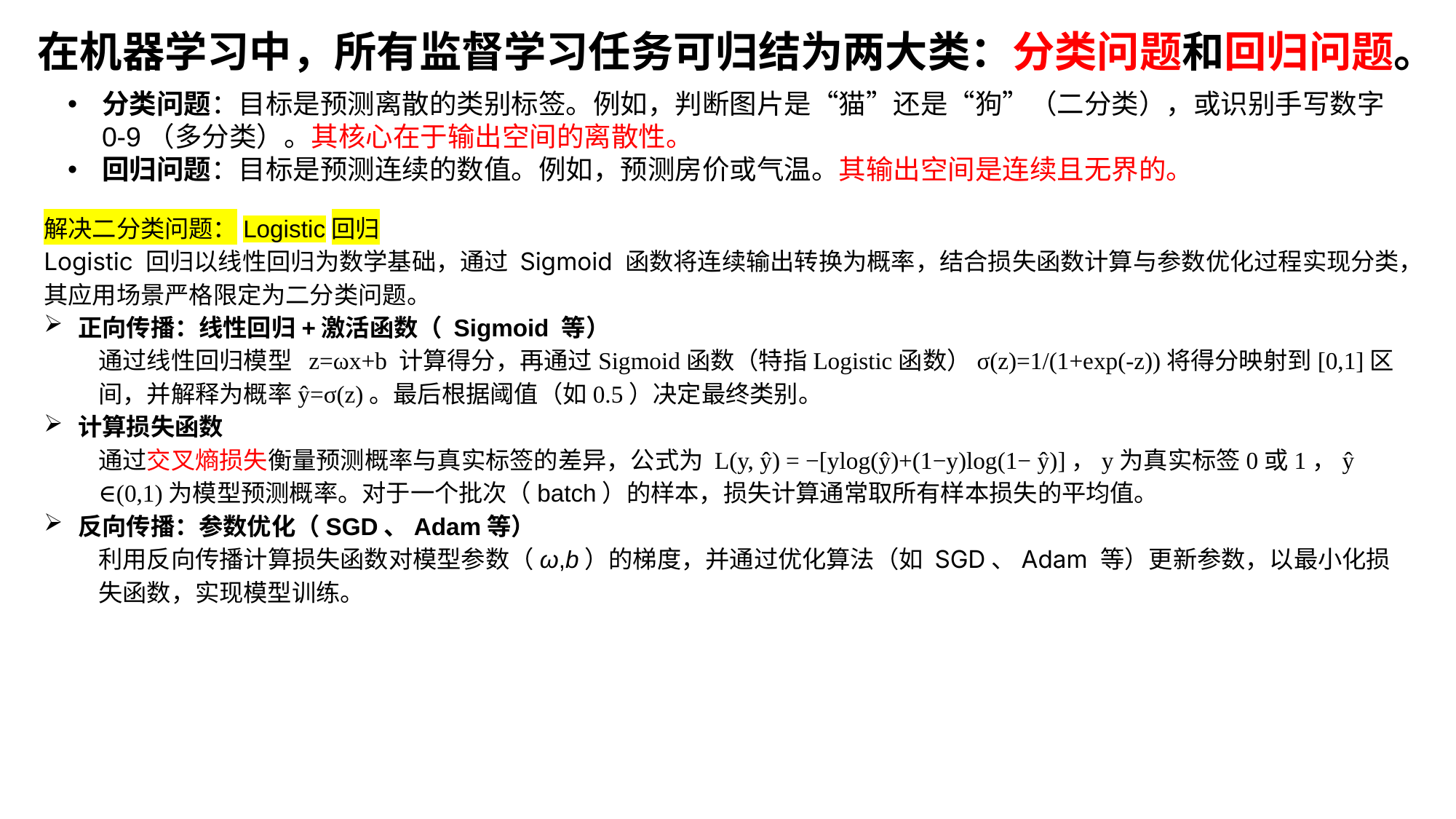

在机器学习中，所有监督学习任务可归结为两大类：​​分类问题​​和​​回归问题​​。
分类问题​​：目标是预测离散的类别标签。例如，判断图片是“猫”还是“狗”（二分类），或识别手写数字0-9（多分类）。其核心在于输出空间的离散性。
回归问题​​：目标是预测连续的数值。例如，预测房价或气温。其输出空间是连续且无界的。
解决二分类问题：Logistic回归
Logistic 回归以线性回归为数学基础，通过 Sigmoid 函数将连续输出转换为概率，结合损失函数计算与参数优化过程实现分类，其应用场景严格限定为二分类问题。
正向传播：线性回归+激活函数（ Sigmoid 等）
通过线性回归模型  z=ωx+b 计算得分，再通过Sigmoid函数（特指Logistic函数）σ(z)=1/(1+exp(-z))将得分映射到[0,1]区间，并解释为概率ŷ=σ(z)。最后根据阈值（如0.5）决定最终类别。
计算损失函数
通过交叉熵损失衡量预测概率与真实标签的差异，公式为 L(y, ŷ) = −[ylog(ŷ)+(1−y)log(1− ŷ​)]，y为真实标签0或1，ŷ ∈(0,1)为模型预测概率。对于一个批次（batch）的样本，损失计算通常取所有样本损失的平均值。
反向传播：参数优化（SGD、Adam等）
利用反向传播计算损失函数对模型参数（ω,b）的梯度，并通过优化算法（如 SGD、Adam 等）更新参数，以最小化损失函数，实现模型训练。